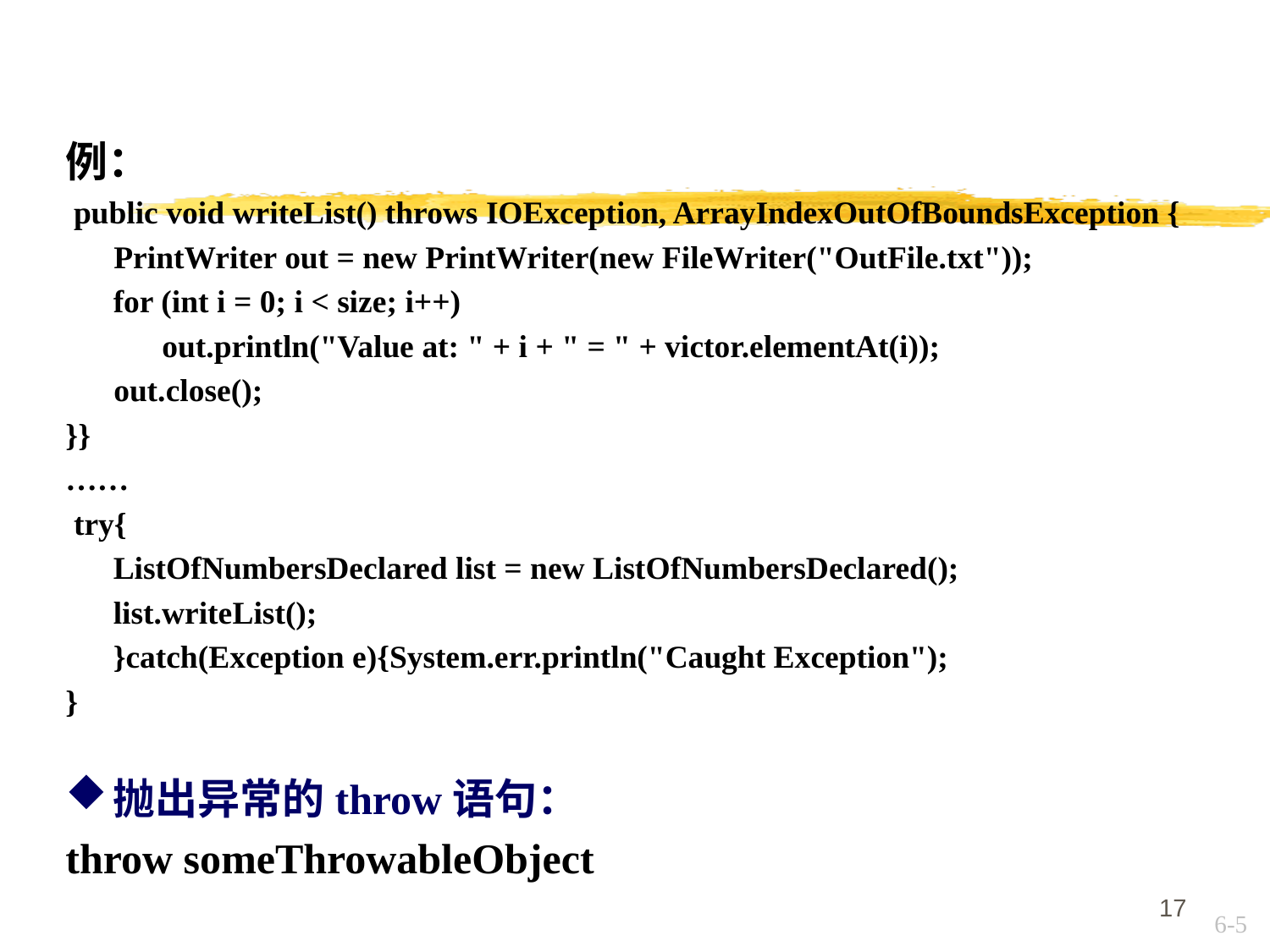

例：
 public void writeList() throws IOException, ArrayIndexOutOfBoundsException {
      PrintWriter out = new PrintWriter(new FileWriter("OutFile.txt"));
	for (int i = 0; i < size; i++)
            out.println("Value at: " + i + " = " + victor.elementAt(i));
      out.close();
}}
……
 try{
	ListOfNumbersDeclared list = new ListOfNumbersDeclared();
	list.writeList();
	}catch(Exception e){System.err.println("Caught Exception");
}

抛出异常的throw语句：
throw someThrowableObject
17
6-5